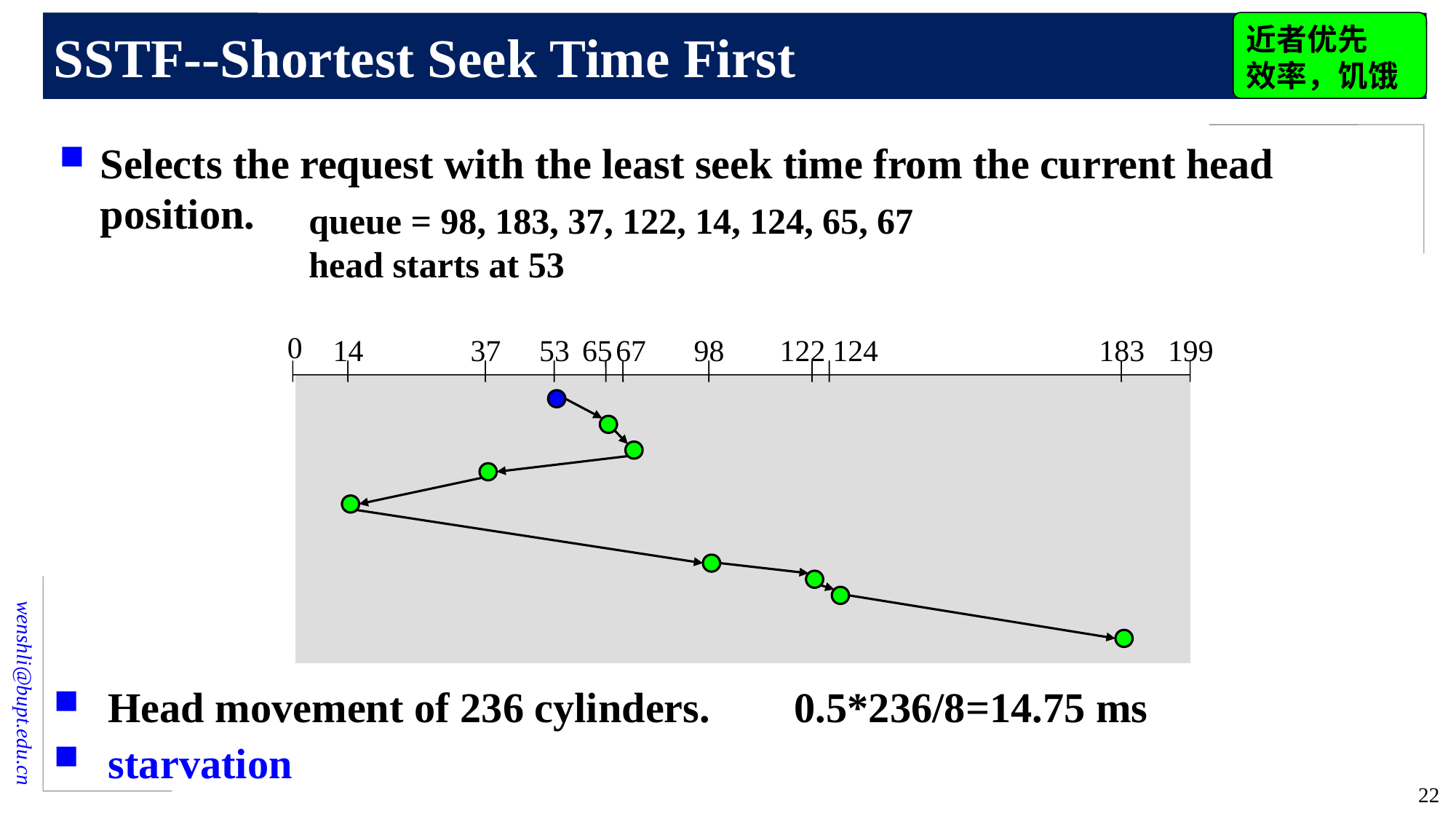

近者优先
效率，饥饿
# SSTF--Shortest Seek Time First
Selects the request with the least seek time from the current head position.
queue = 98, 183, 37, 122, 14, 124, 65, 67
head starts at 53
0
14
37
53
65
67
98
122
124
183
199

Head movement of 236 cylinders.        0.5*236/8=14.75 ms
starvation
22